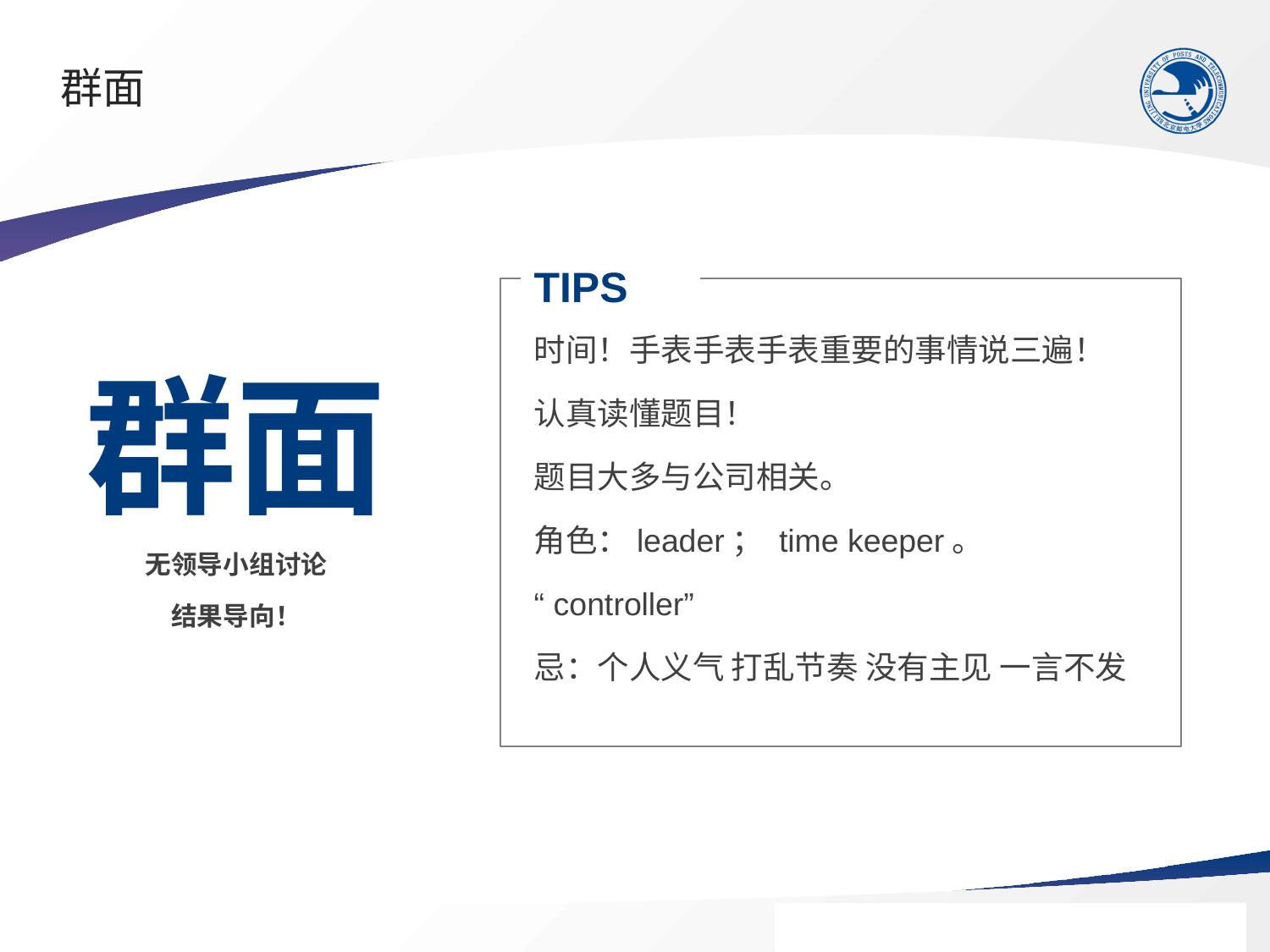

# 群面
TIPS
时间！手表手表手表重要的事情说三遍！
认真读懂题目！
题目大多与公司相关。
角色：leader； time keeper。
“ controller”
忌：个人义气 打乱节奏 没有主见 一言不发

群面
无领导小组讨论
结果导向！